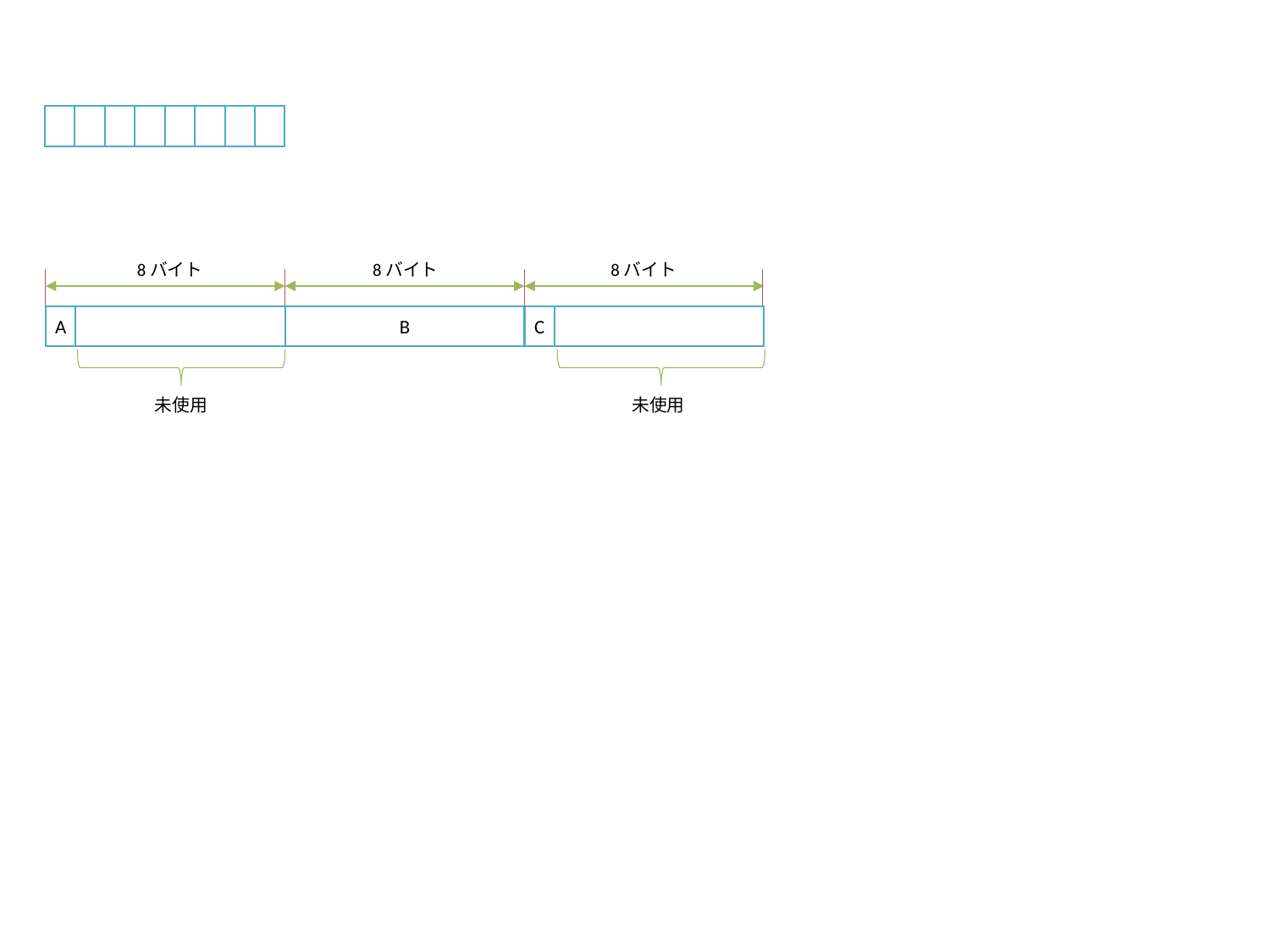

8バイト
8バイト
8バイト

A
B

C
未使用
未使用